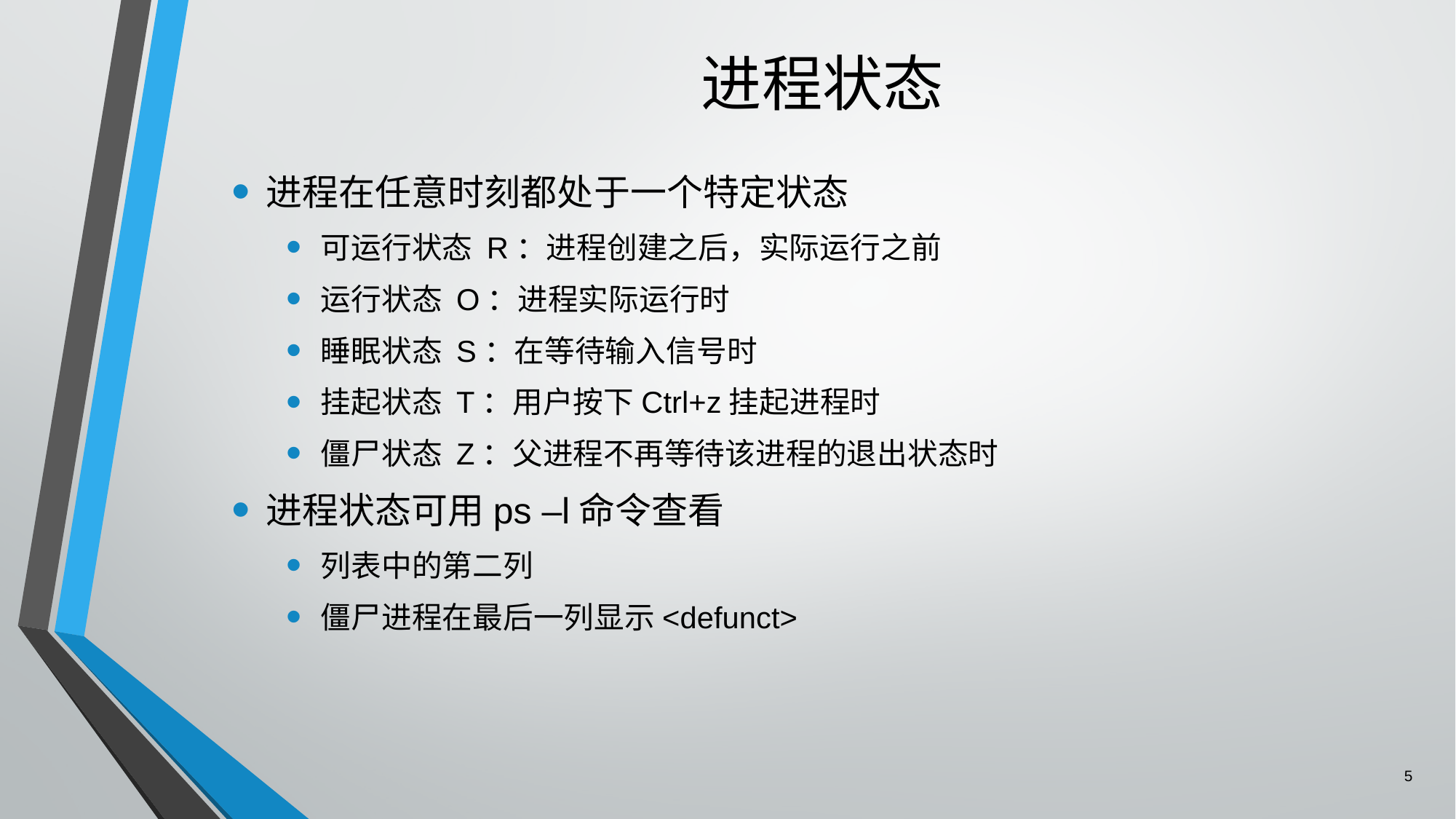

# 进程状态
进程在任意时刻都处于一个特定状态
可运行状态 R：进程创建之后，实际运行之前
运行状态 O：进程实际运行时
睡眠状态 S：在等待输入信号时
挂起状态 T：用户按下Ctrl+z挂起进程时
僵尸状态 Z：父进程不再等待该进程的退出状态时
进程状态可用ps –l命令查看
列表中的第二列
僵尸进程在最后一列显示<defunct>
5